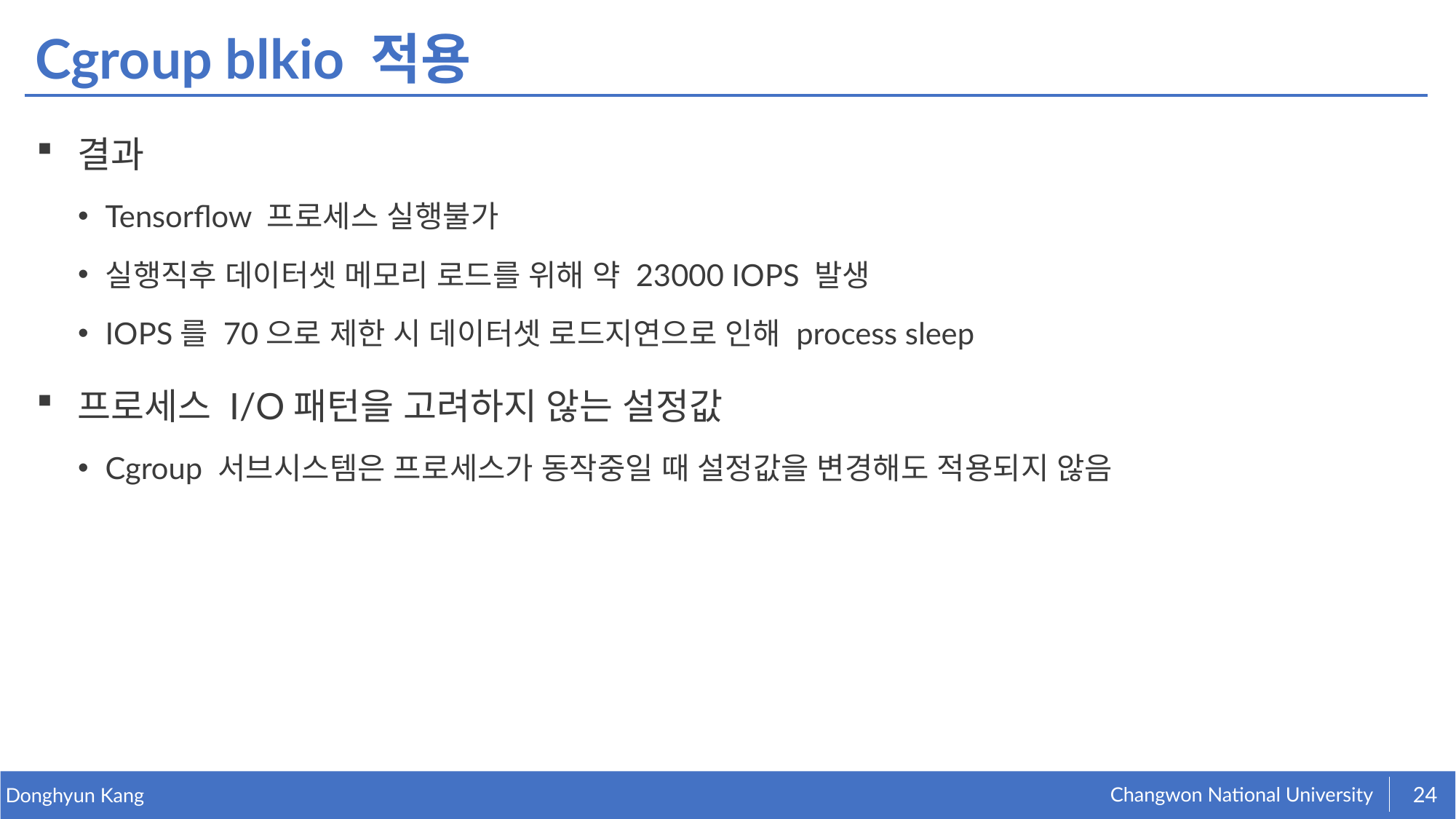

# Cgroup blkio 적용
결과
Tensorflow 프로세스 실행불가
실행직후 데이터셋 메모리 로드를 위해 약 23000 IOPS 발생
IOPS를 70으로 제한 시 데이터셋 로드지연으로 인해 process sleep
프로세스 I/O패턴을 고려하지 않​는 설정값
Cgroup 서브시스템은 프로세스가 동작중일 때 설정값을 변경해도 적용되지 않음

24